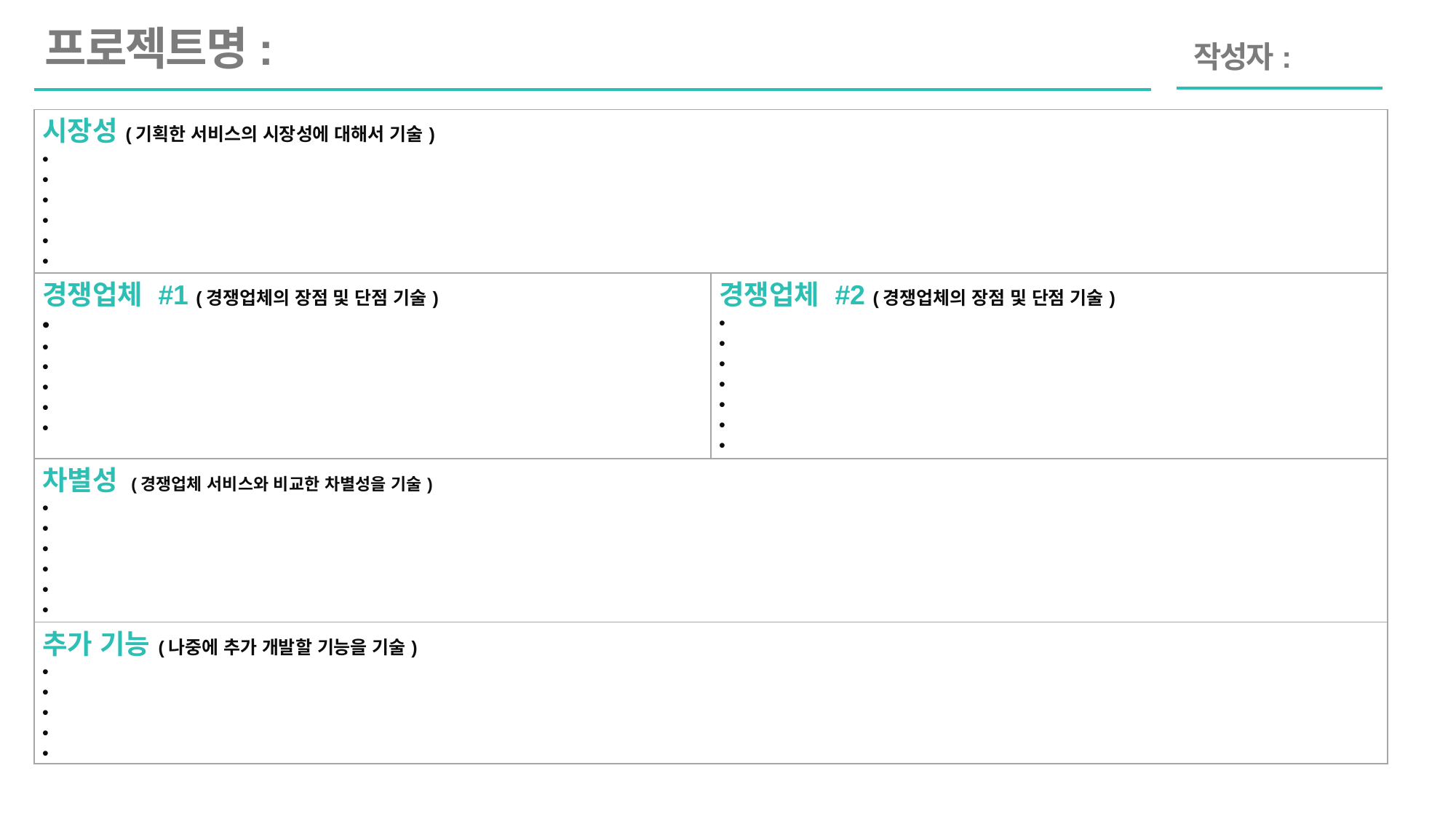

프로젝트명:
작성자:
| 시장성(기획한 서비스의 시장성에 대해서 기술) |  |
| --- | --- |
| 경쟁업체 #1 (경쟁업체의 장점 및 단점 기술) | 경쟁업체 #2 (경쟁업체의 장점 및 단점 기술) |
| 차별성 (경쟁업체 서비스와 비교한 차별성을 기술) |  |
| 추가 기능(나중에 추가 개발할 기능을 기술) |  |